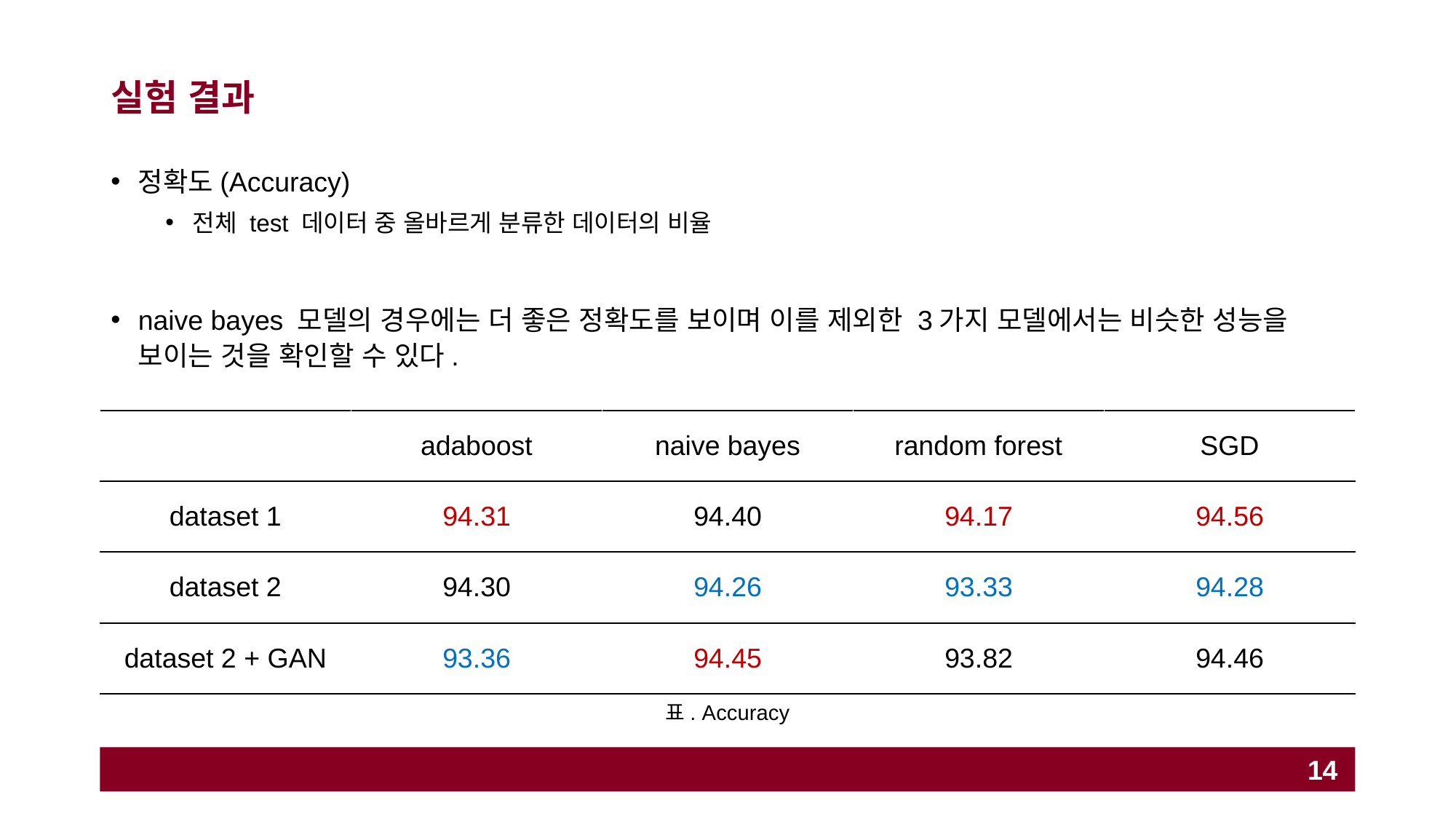

# 실험 결과
정확도(Accuracy)
전체 test 데이터 중 올바르게 분류한 데이터의 비율

naive bayes 모델의 경우에는 더 좋은 정확도를 보이며 이를 제외한 3가지 모델에서는 비슷한 성능을 보이는 것을 확인할 수 있다.

|  | adaboost | naive bayes | random forest | SGD |
| --- | --- | --- | --- | --- |
| dataset 1 | 94.31 | 94.40 | 94.17 | 94.56 |
| dataset 2 | 94.30 | 94.26 | 93.33 | 94.28 |
| dataset 2 + GAN | 93.36 | 94.45 | 93.82 | 94.46 |
표. Accuracy